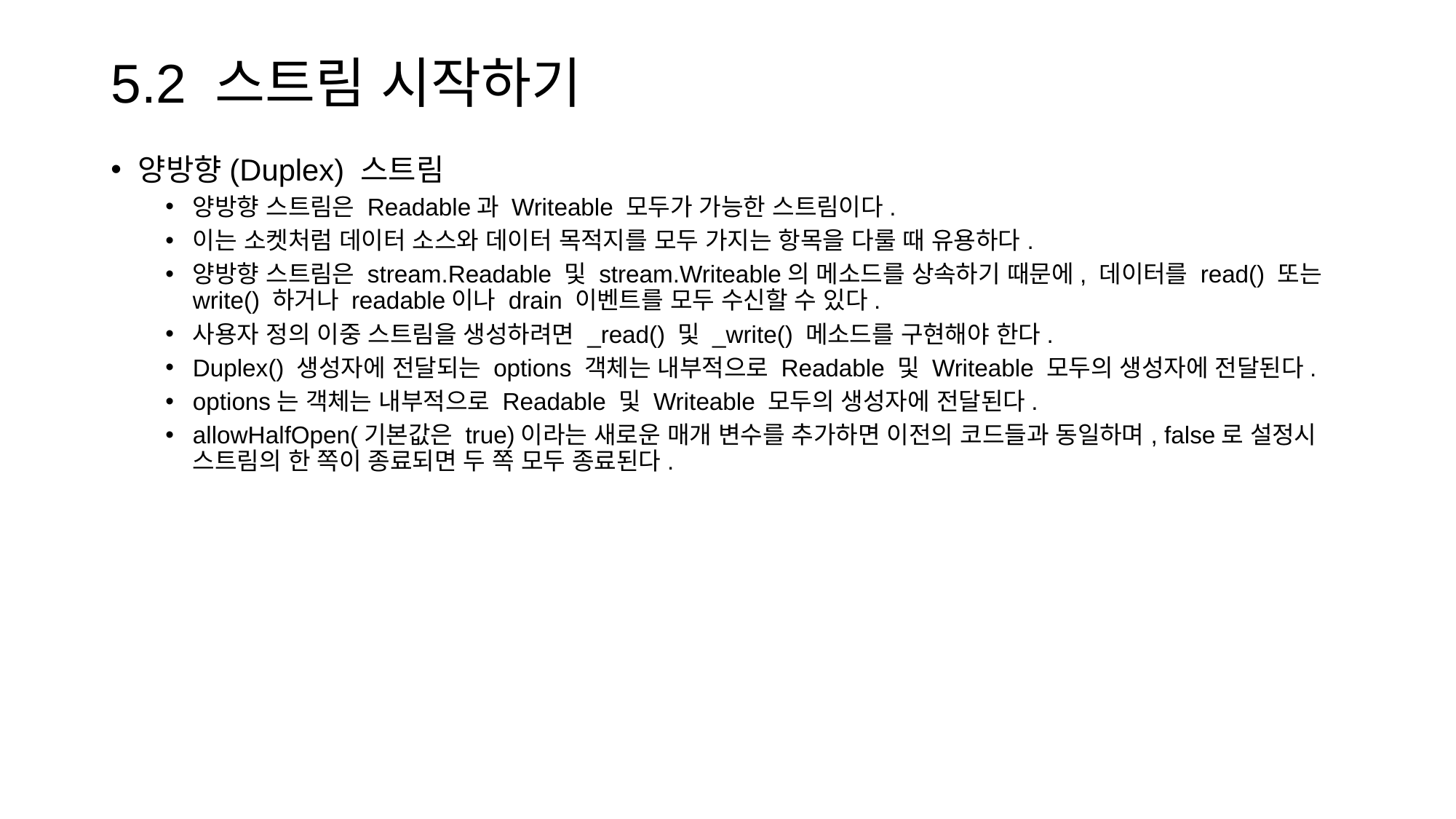

# 5.2 스트림 시작하기
양방향(Duplex) 스트림
양방향 스트림은 Readable과 Writeable 모두가 가능한 스트림이다.
이는 소켓처럼 데이터 소스와 데이터 목적지를 모두 가지는 항목을 다룰 때 유용하다.
양방향 스트림은 stream.Readable 및 stream.Writeable의 메소드를 상속하기 때문에, 데이터를 read() 또는 write() 하거나 readable이나 drain 이벤트를 모두 수신할 수 있다.
사용자 정의 이중 스트림을 생성하려면 _read() 및 _write() 메소드를 구현해야 한다.
Duplex() 생성자에 전달되는 options 객체는 내부적으로 Readable 및 Writeable 모두의 생성자에 전달된다.
options는 객체는 내부적으로 Readable 및 Writeable 모두의 생성자에 전달된다.
allowHalfOpen(기본값은 true)이라는 새로운 매개 변수를 추가하면 이전의 코드들과 동일하며, false로 설정시 스트림의 한 쪽이 종료되면 두 쪽 모두 종료된다.